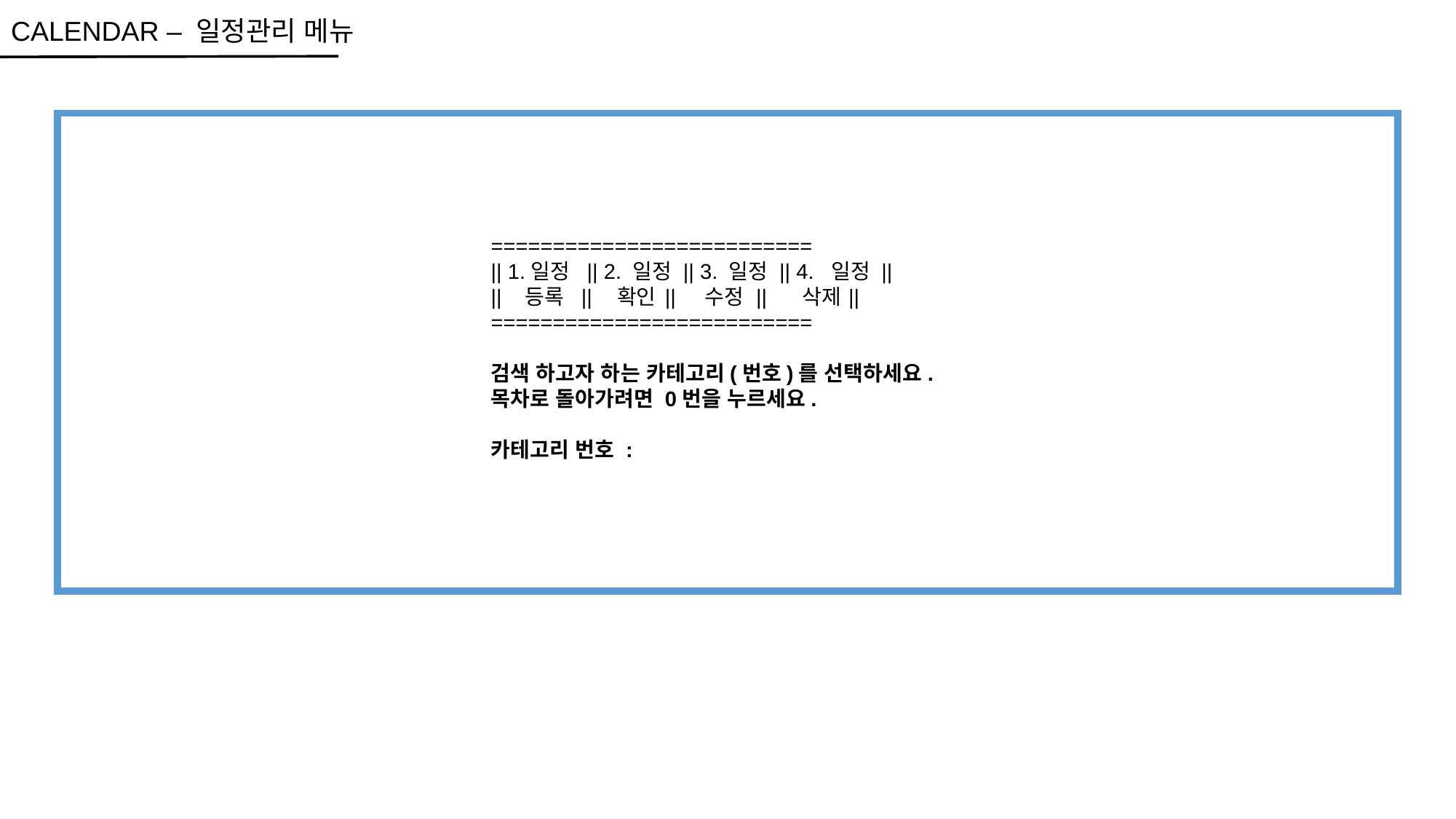

CALENDAR – 일정관리 메뉴

==========================
|| 1.일정  || 2. 일정 || 3. 일정 || 4.  일정 ||
||   등록  ||      확인       ||    수정   ||     삭제   ||
==========================

검색 하고자 하는 카테고리(번호)를 선택하세요.
목차로 돌아가려면 0번을 누르세요.

카테고리 번호 :